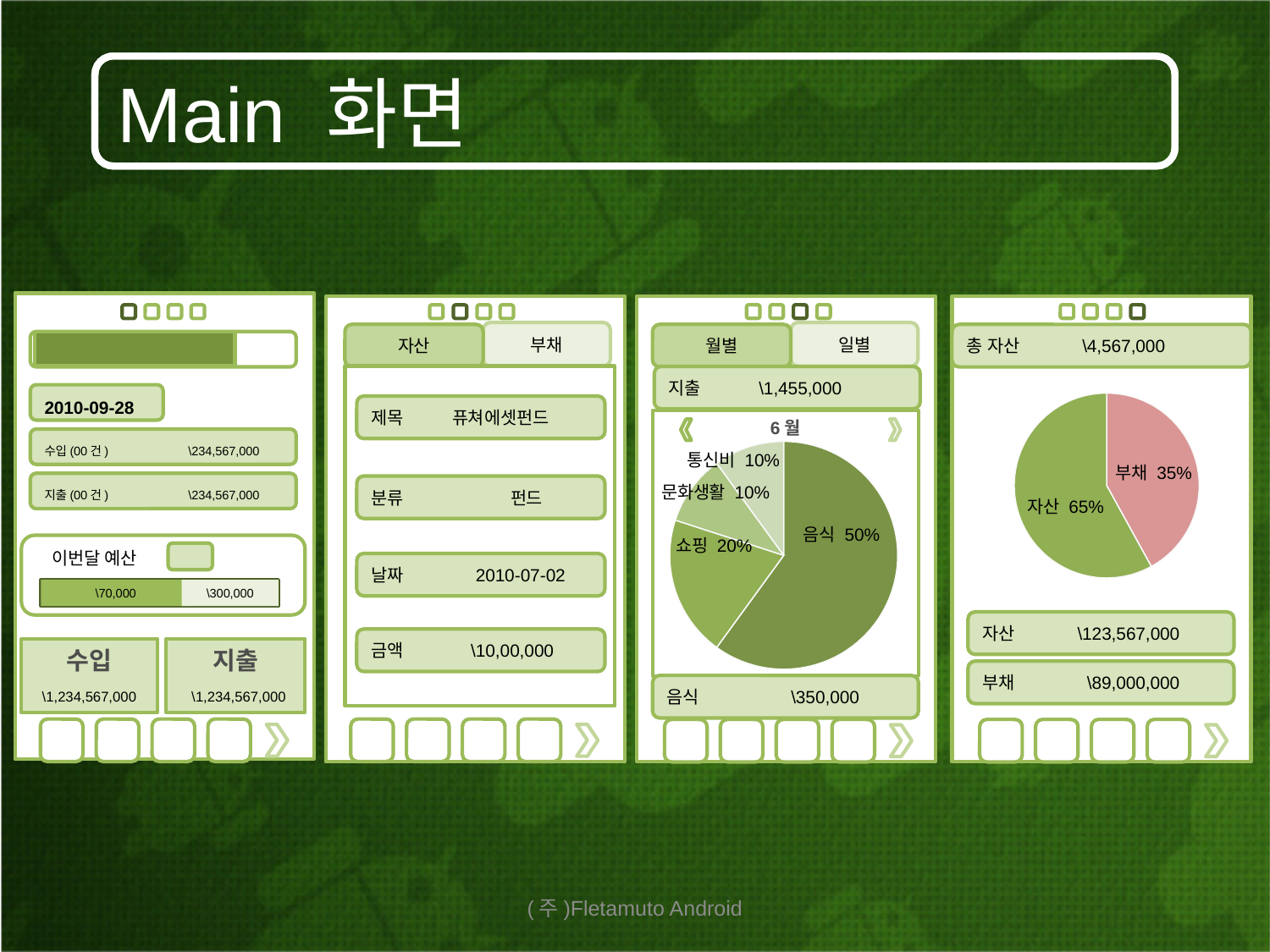

# Main 화면

부채
일별
자산
월별
총 자산            \4,567,000

지출           \1,455,000

### Chart

| Category | 판매 |
|---|---|
| 1분기 | 89.0 |
| 2분기 | 123.0 |
2

2010-09-28
제목          퓨쳐에셋펀드
6월

수입(00건)	     \234,567,000

### Chart

| Category | 판매 | 판매 |
|---|---|---|
| 음식 | 60.0 | 60.0 |
| 문화생활 | 20.0 | 20.0 |
| 통신비 | 10.0 | 10.0 |
| 쇼핑 | 10.0 | 10.0 |
통신비 10%
부채 35%
지출(00건)	     \234,567,000
문화생활 10%
분류                      펀드
자산 65%

음식 50%
쇼핑 20%

이번달 예산
날짜              2010-07-02

\70,000
\300,000
자산            \123,567,000
금액             \10,00,000
수입
지출
부채              \89,000,000
음식                  \350,000
\1,234,567,000
\1,234,567,000

(주)Fletamuto Android